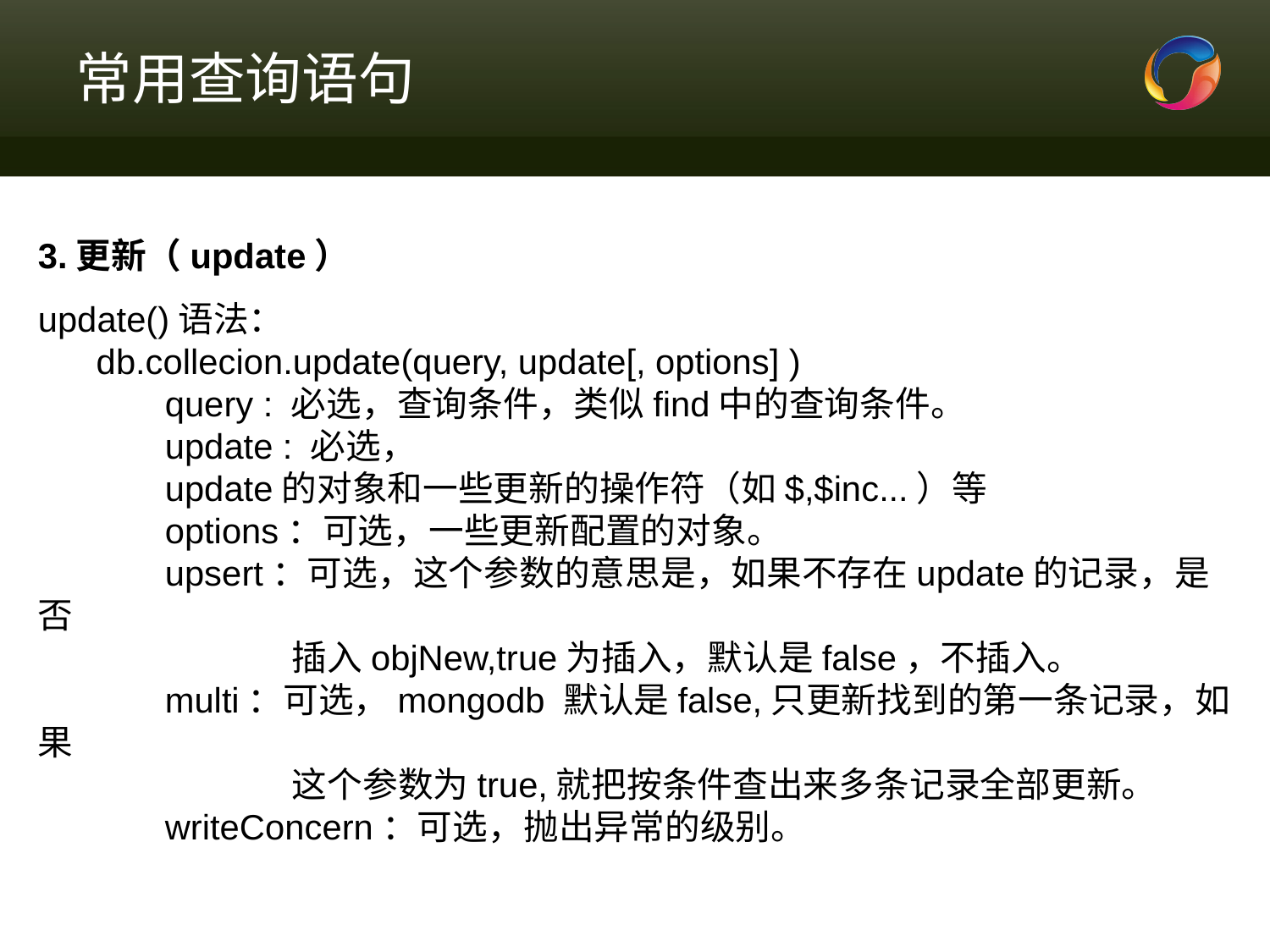

# 常用查询语句

3.更新（update）
update()语法：
      db.collecion.update(query, update[, options] )
	query : 必选，查询条件，类似find中的查询条件。
	update : 必选，
	update的对象和一些更新的操作符（如$,$inc...）等
	options：可选，一些更新配置的对象。
	upsert：可选，这个参数的意思是，如果不存在update的记录，是否
		插入objNew,true为插入，默认是false，不插入。
	multi：可选，mongodb 默认是false,只更新找到的第一条记录，如果
		这个参数为true,就把按条件查出来多条记录全部更新。
	writeConcern：可选，抛出异常的级别。